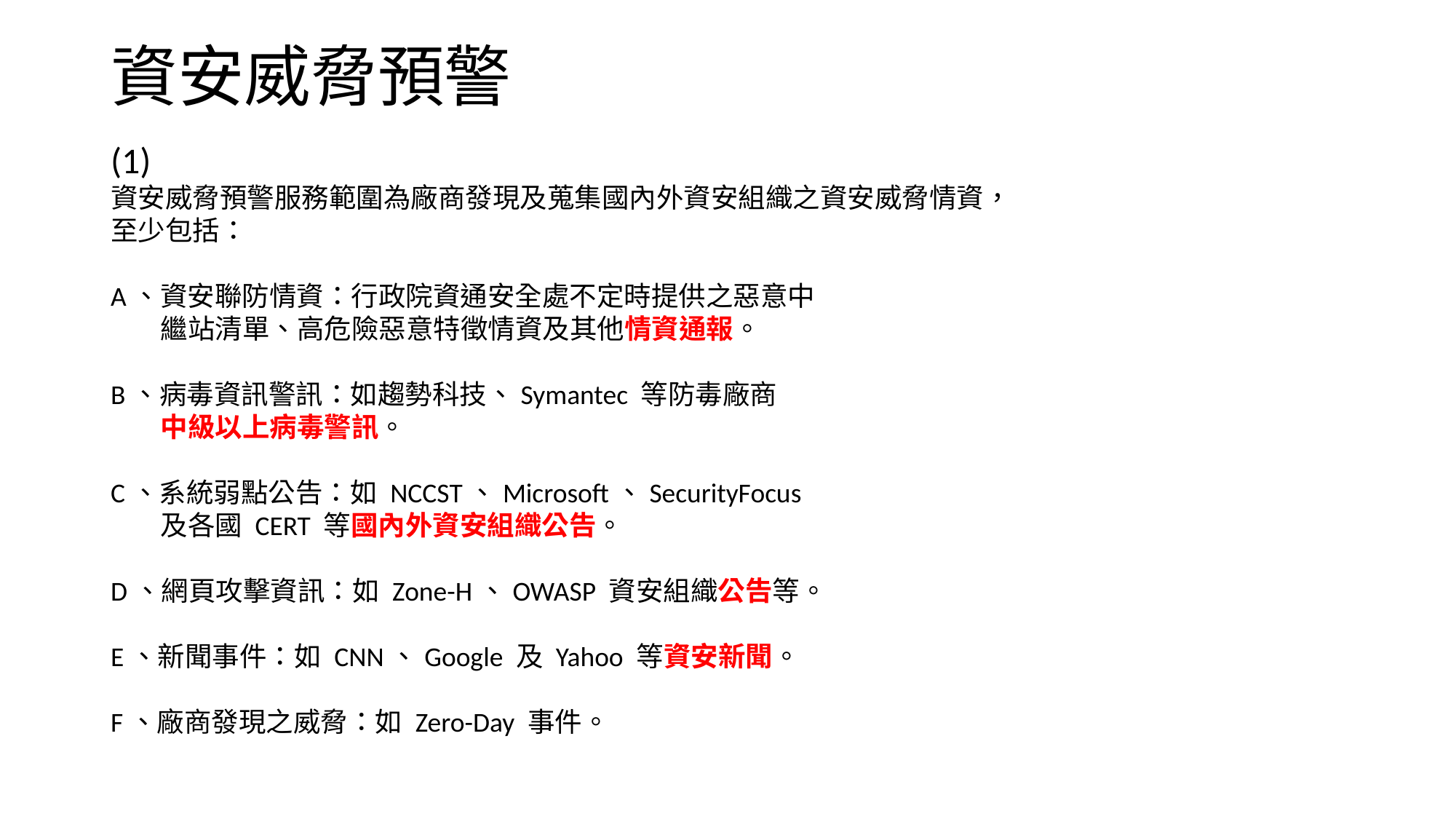

# 資安威脅預警
(1)
資安威脅預警服務範圍為廠商發現及蒐集國內外資安組織之資安威脅情資，
至少包括：

A、資安聯防情資：行政院資通安全處不定時提供之惡意中
       繼站清單、高危險惡意特徵情資及其他情資通報。

B、病毒資訊警訊：如趨勢科技、Symantec 等防毒廠商
       中級以上病毒警訊。

C、系統弱點公告：如 NCCST、Microsoft、SecurityFocus
       及各國 CERT 等國內外資安組織公告。

D、網頁攻擊資訊：如 Zone-H、OWASP 資安組織公告等。

E、新聞事件：如 CNN、Google 及 Yahoo 等資安新聞。

F、廠商發現之威脅：如 Zero-Day 事件。